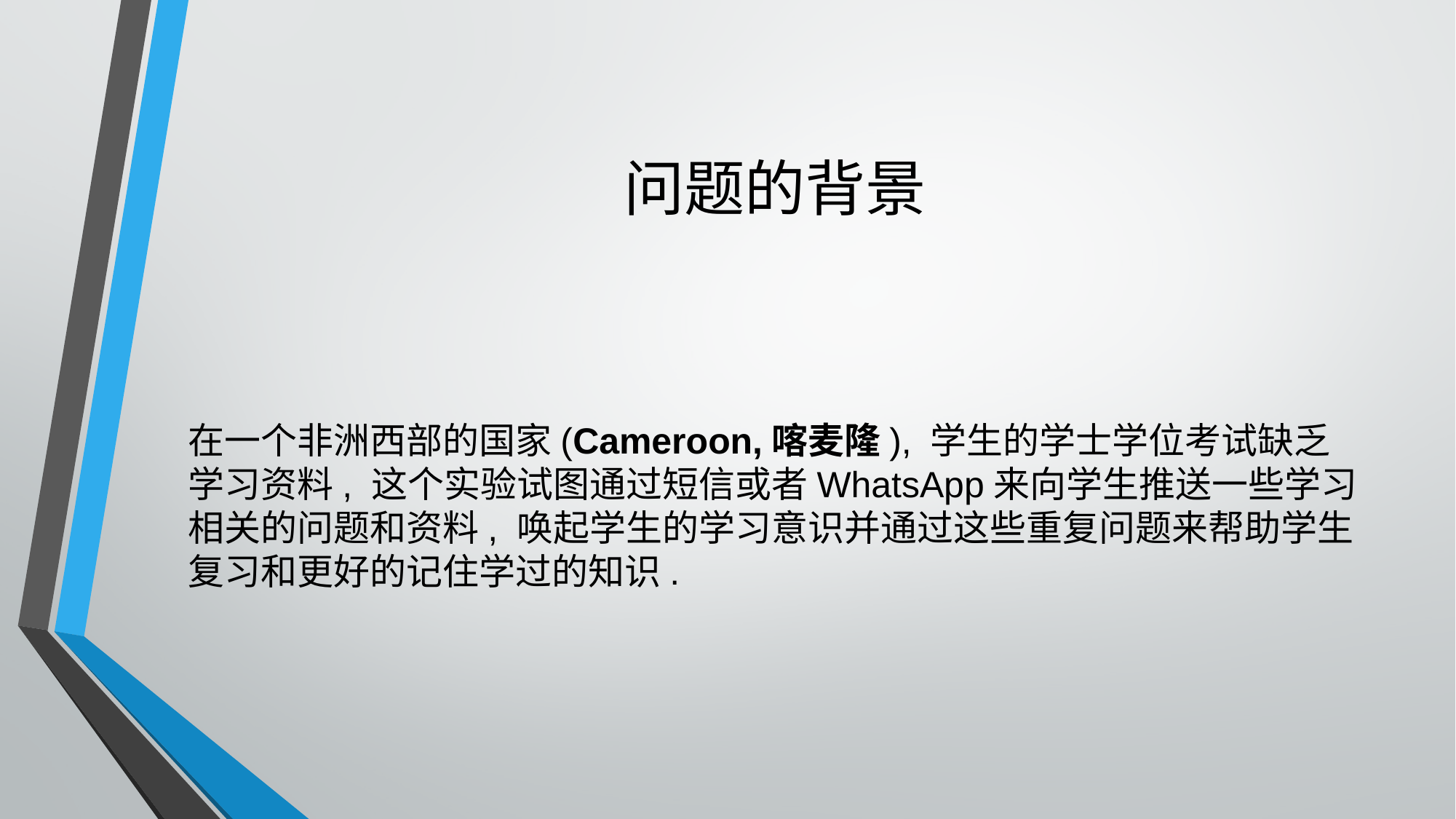

# 问题的背景
在一个非洲西部的国家(Cameroon,喀麦隆), 学生的学士学位考试缺乏学习资料, 这个实验试图通过短信或者WhatsApp来向学生推送一些学习相关的问题和资料, 唤起学生的学习意识并通过这些重复问题来帮助学生复习和更好的记住学过的知识.